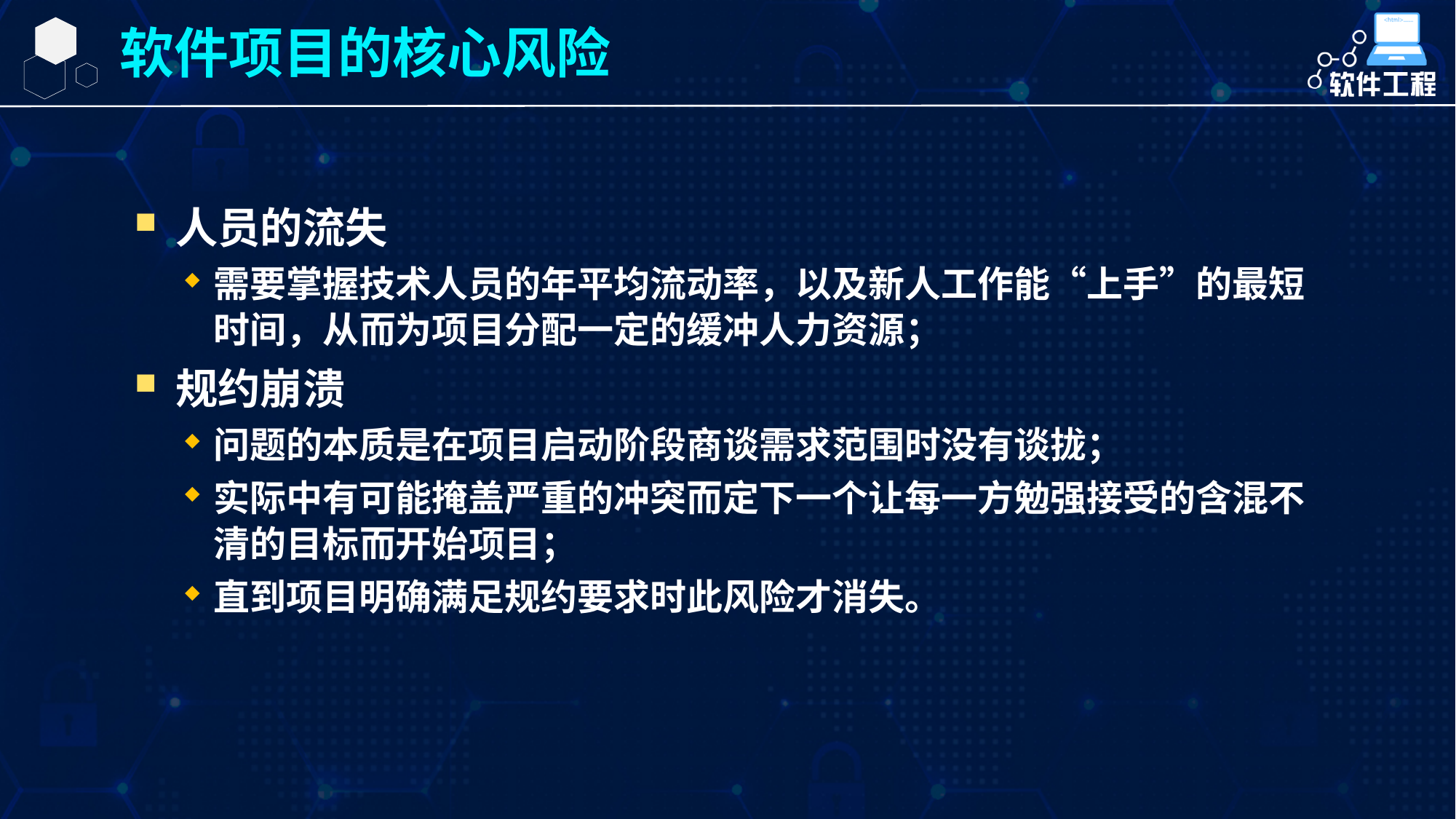

软件项目的核心风险
人员的流失
需要掌握技术人员的年平均流动率，以及新人工作能“上手”的最短时间，从而为项目分配一定的缓冲人力资源；
规约崩溃
问题的本质是在项目启动阶段商谈需求范围时没有谈拢；
实际中有可能掩盖严重的冲突而定下一个让每一方勉强接受的含混不清的目标而开始项目；
直到项目明确满足规约要求时此风险才消失。